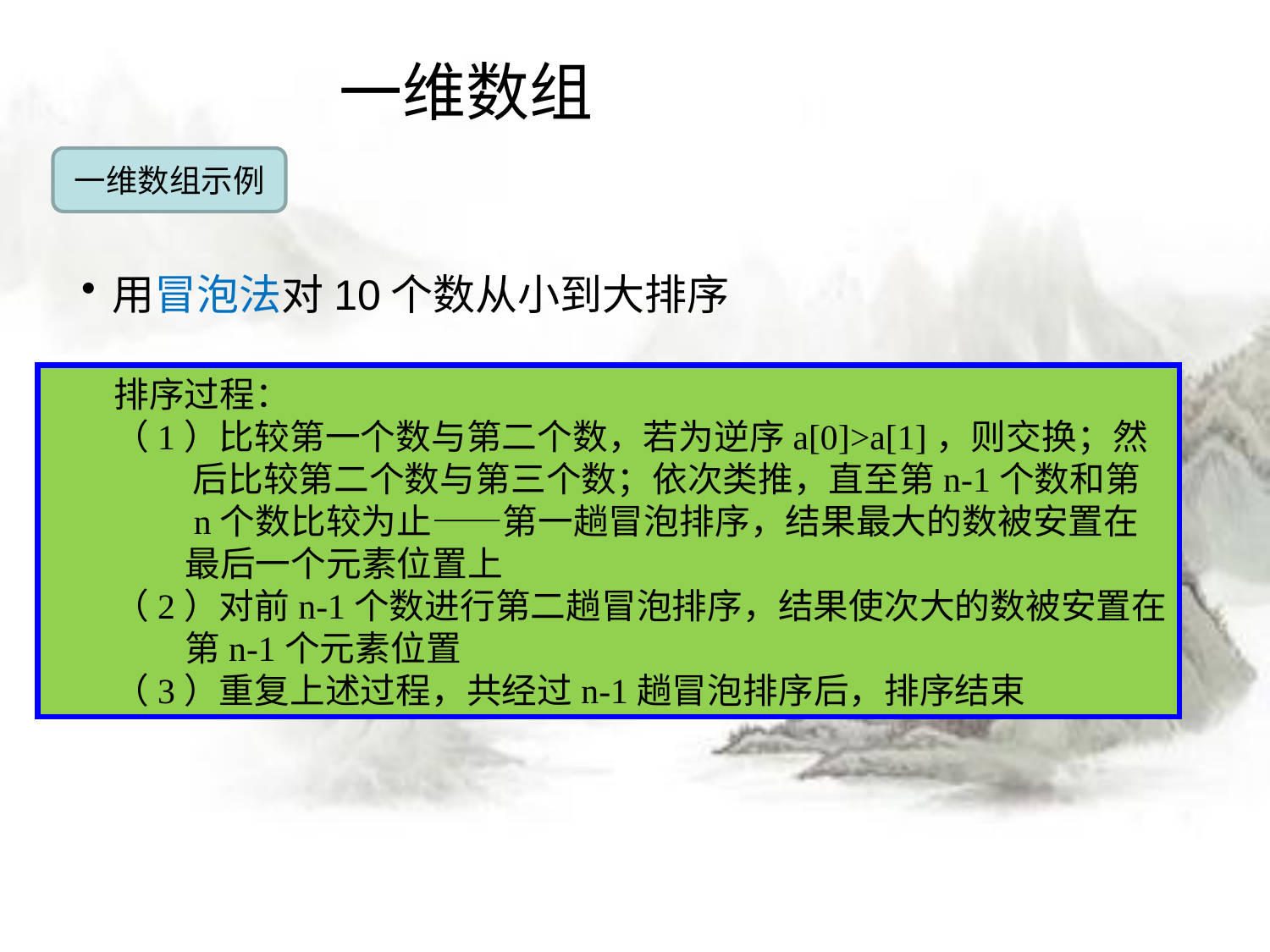

# 一维数组
一维数组示例
用冒泡法对10个数从小到大排序
排序过程：
（1）比较第一个数与第二个数，若为逆序a[0]>a[1]，则交换；然
         后比较第二个数与第三个数；依次类推，直至第n-1个数和第
         n个数比较为止——第一趟冒泡排序，结果最大的数被安置在
        最后一个元素位置上
（2）对前n-1个数进行第二趟冒泡排序，结果使次大的数被安置在
        第n-1个元素位置
（3）重复上述过程，共经过n-1趟冒泡排序后，排序结束